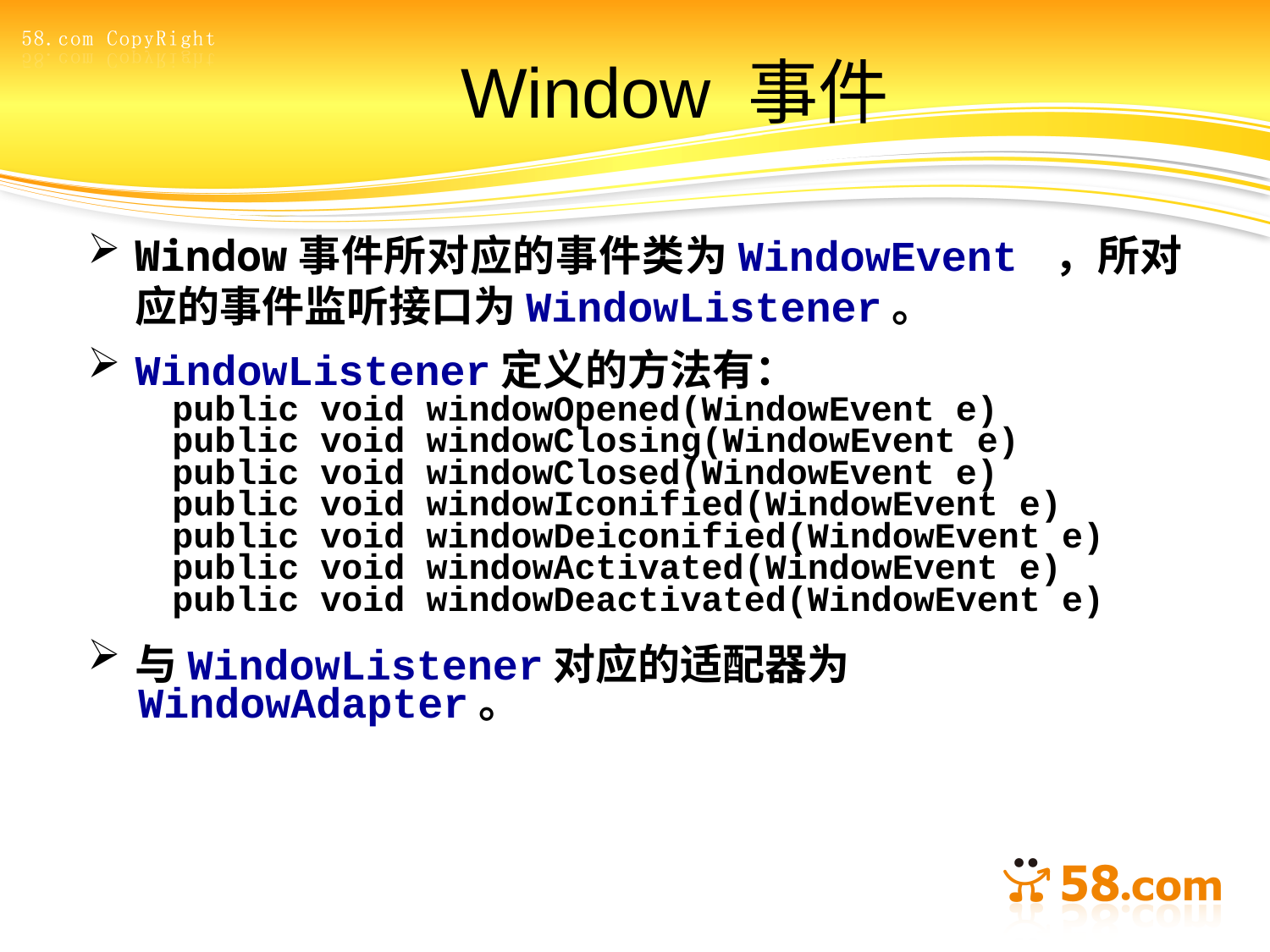

# Window 事件
Window事件所对应的事件类为WindowEvent ，所对应的事件监听接口为WindowListener。
WindowListener定义的方法有：
    public void windowOpened(WindowEvent e)
    public void windowClosing(WindowEvent e)
    public void windowClosed(WindowEvent e)
    public void windowIconified(WindowEvent e)
    public void windowDeiconified(WindowEvent e)
    public void windowActivated(WindowEvent e)
    public void windowDeactivated(WindowEvent e)

与WindowListener对应的适配器为
  WindowAdapter。